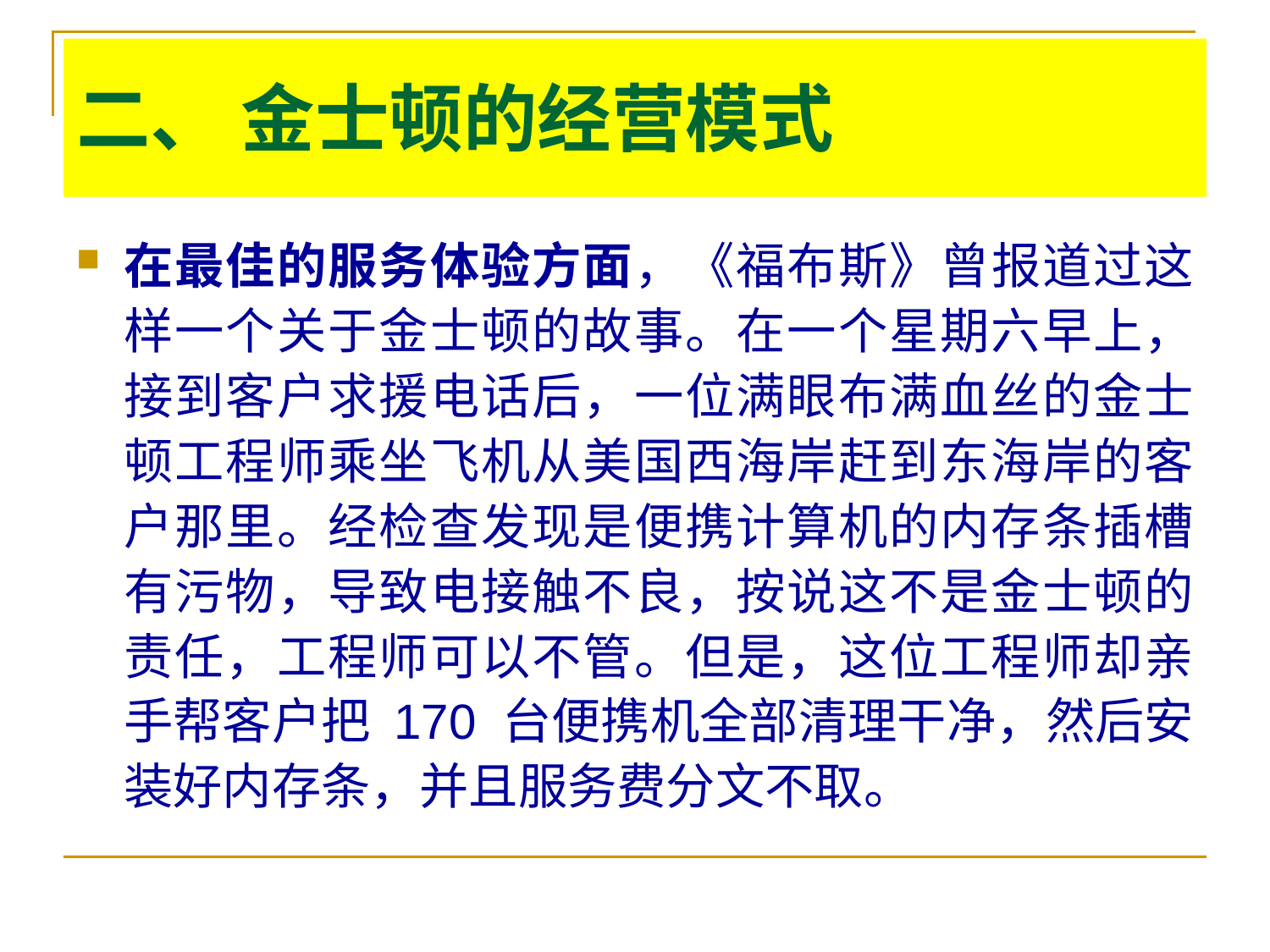

# 二、 金士顿的经营模式
在最佳的服务体验方面，《福布斯》曾报道过这样一个关于金士顿的故事。在一个星期六早上，接到客户求援电话后，一位满眼布满血丝的金士顿工程师乘坐飞机从美国西海岸赶到东海岸的客户那里。经检查发现是便携计算机的内存条插槽有污物，导致电接触不良，按说这不是金士顿的责任，工程师可以不管。但是，这位工程师却亲手帮客户把 170 台便携机全部清理干净，然后安装好内存条，并且服务费分文不取。

56